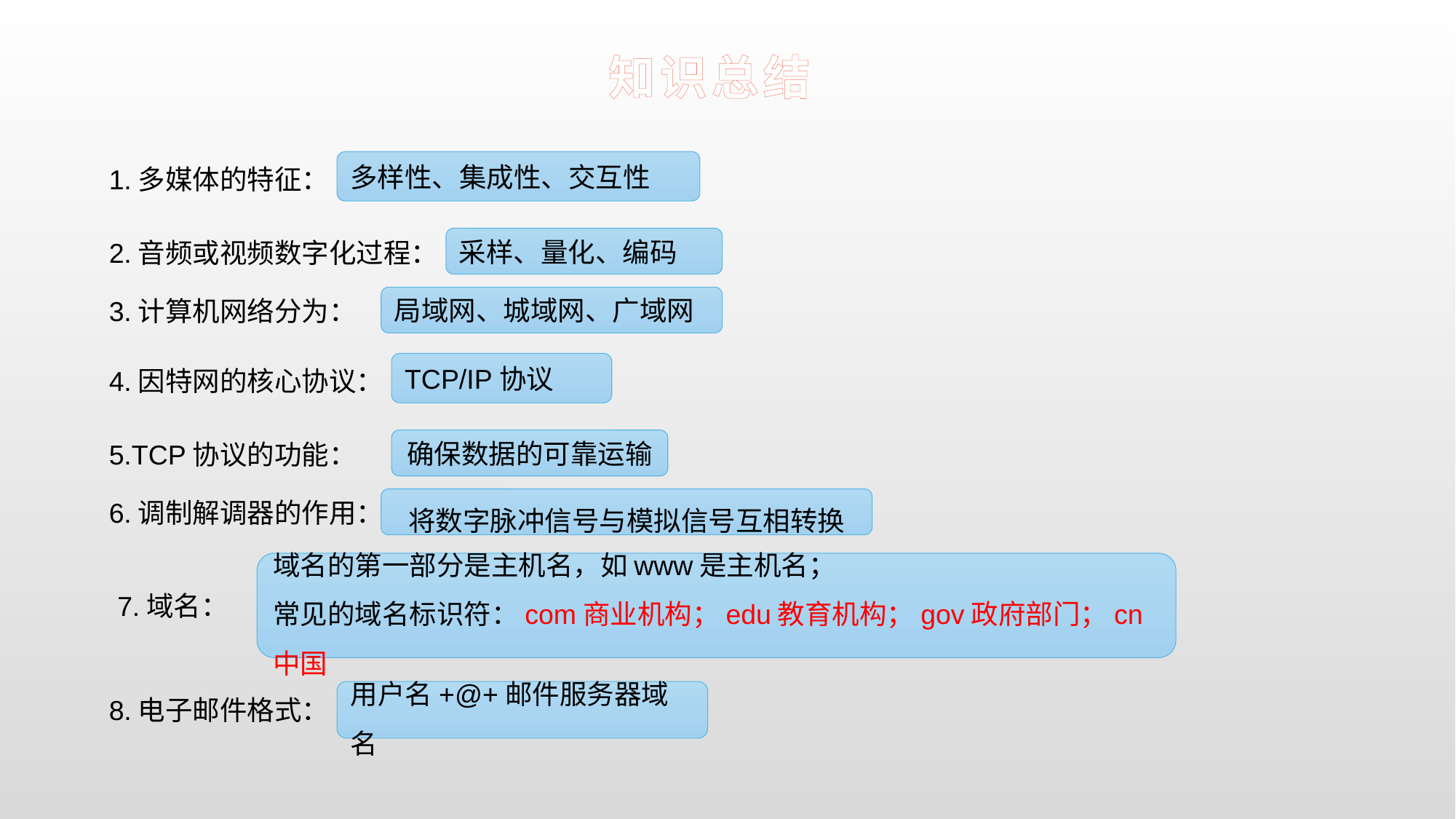

# 知识总结
多样性、集成性、交互性
1.多媒体的特征：
采样、量化、编码
2.音频或视频数字化过程：
局域网、城域网、广域网
3.计算机网络分为：
TCP/IP协议
4.因特网的核心协议：
确保数据的可靠运输
5.TCP协议的功能：
将数字脉冲信号与模拟信号互相转换
6.调制解调器的作用：
域名的第一部分是主机名，如www是主机名；
常见的域名标识符：com商业机构；edu教育机构；gov政府部门；cn中国
7.域名：
用户名+@+邮件服务器域名
8.电子邮件格式：